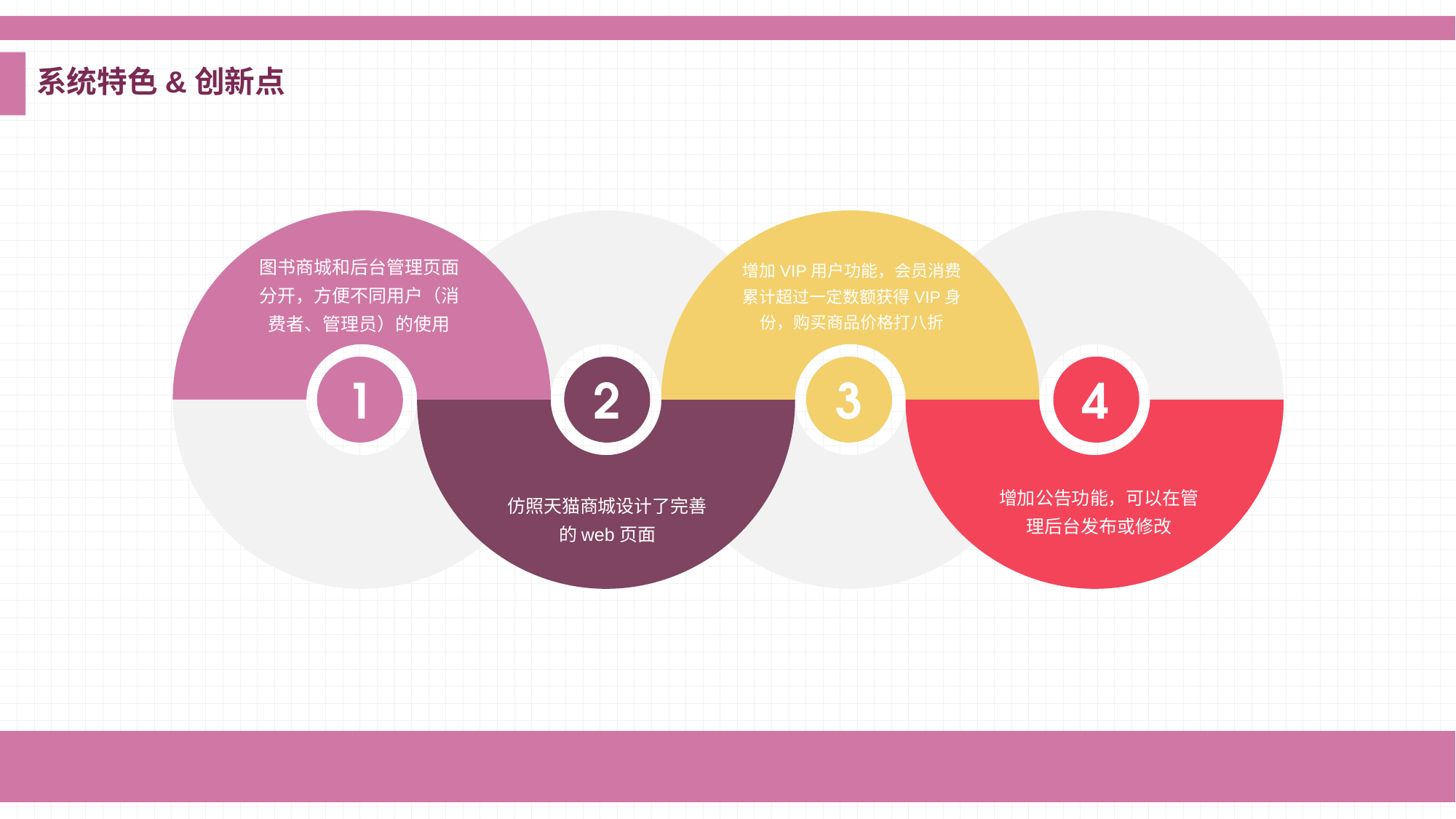

系统特色&创新点

图书商城和后台管理页面分开，方便不同用户（消费者、管理员）的使用
增加VIP用户功能，会员消费累计超过一定数额获得VIP身份，购买商品价格打八折
1
2
3
4
增加公告功能，可以在管理后台发布或修改
仿照天猫商城设计了完善的web页面